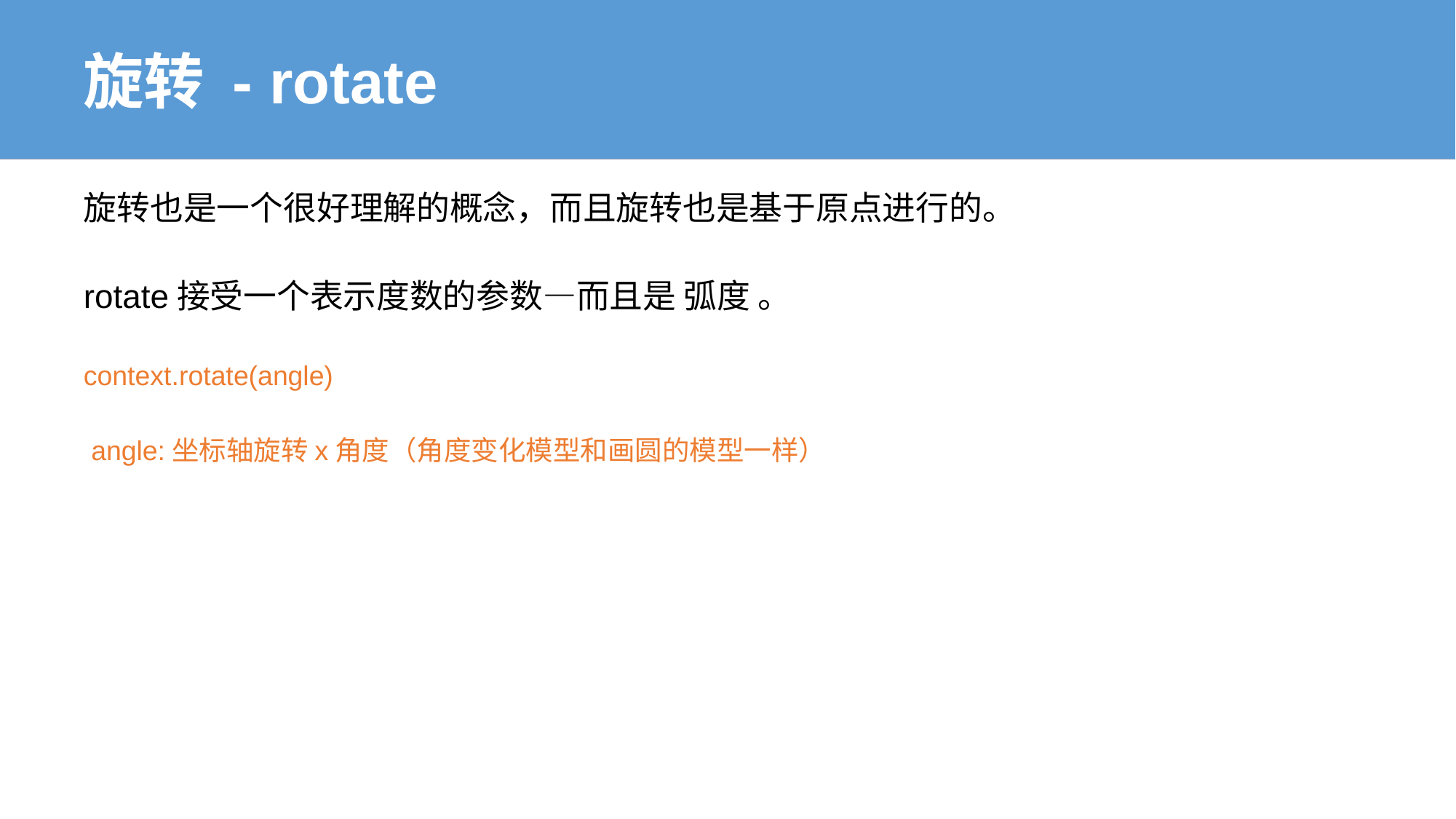

# 旋转 - rotate
旋转也是一个很好理解的概念，而且旋转也是基于原点进行的。
rotate接受一个表示度数的参数—而且是 弧度 。
context.rotate(angle)
 angle:坐标轴旋转x角度（角度变化模型和画圆的模型一样）